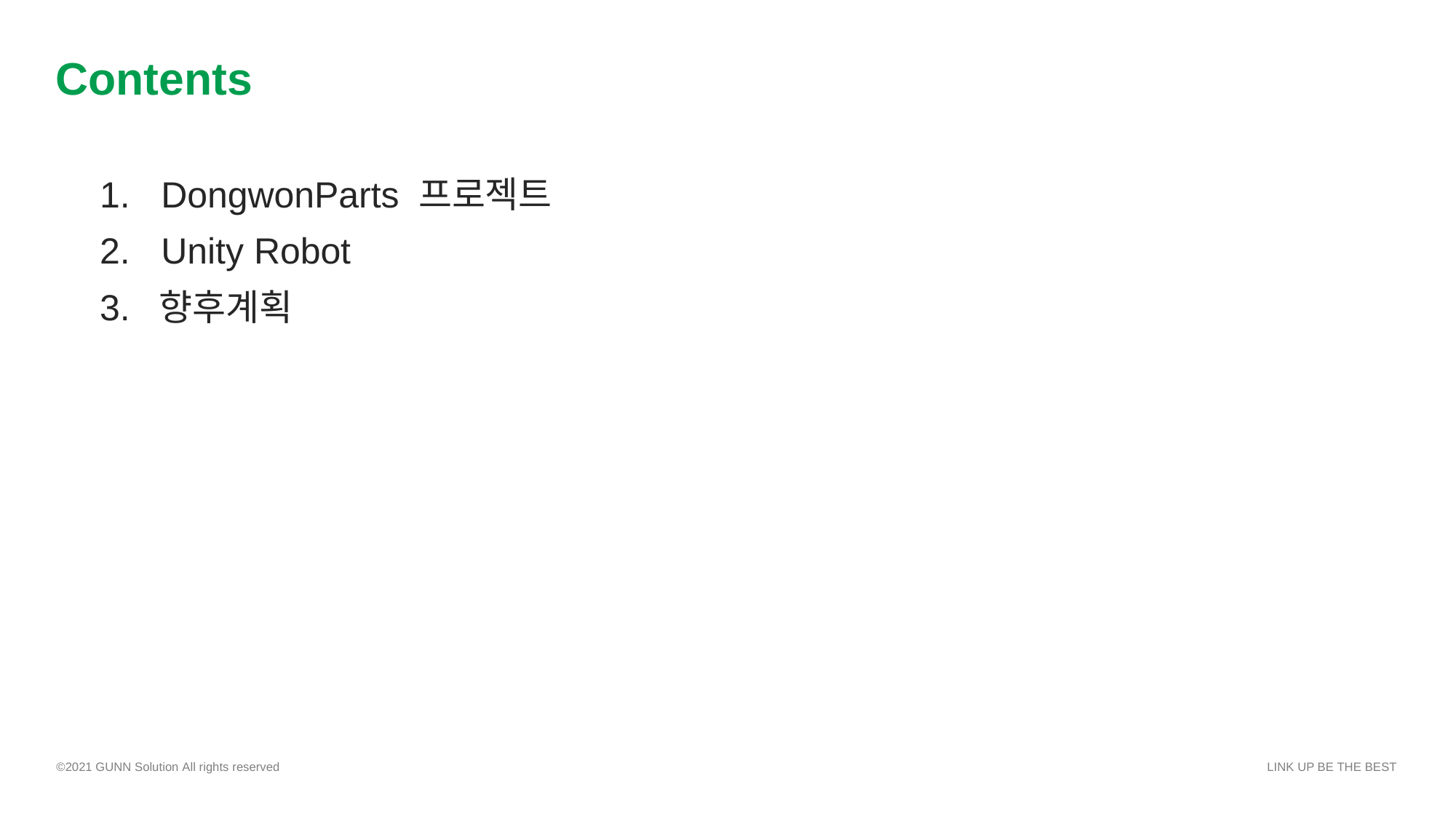

Contents
DongwonParts 프로젝트
Unity Robot
3.  향후계획